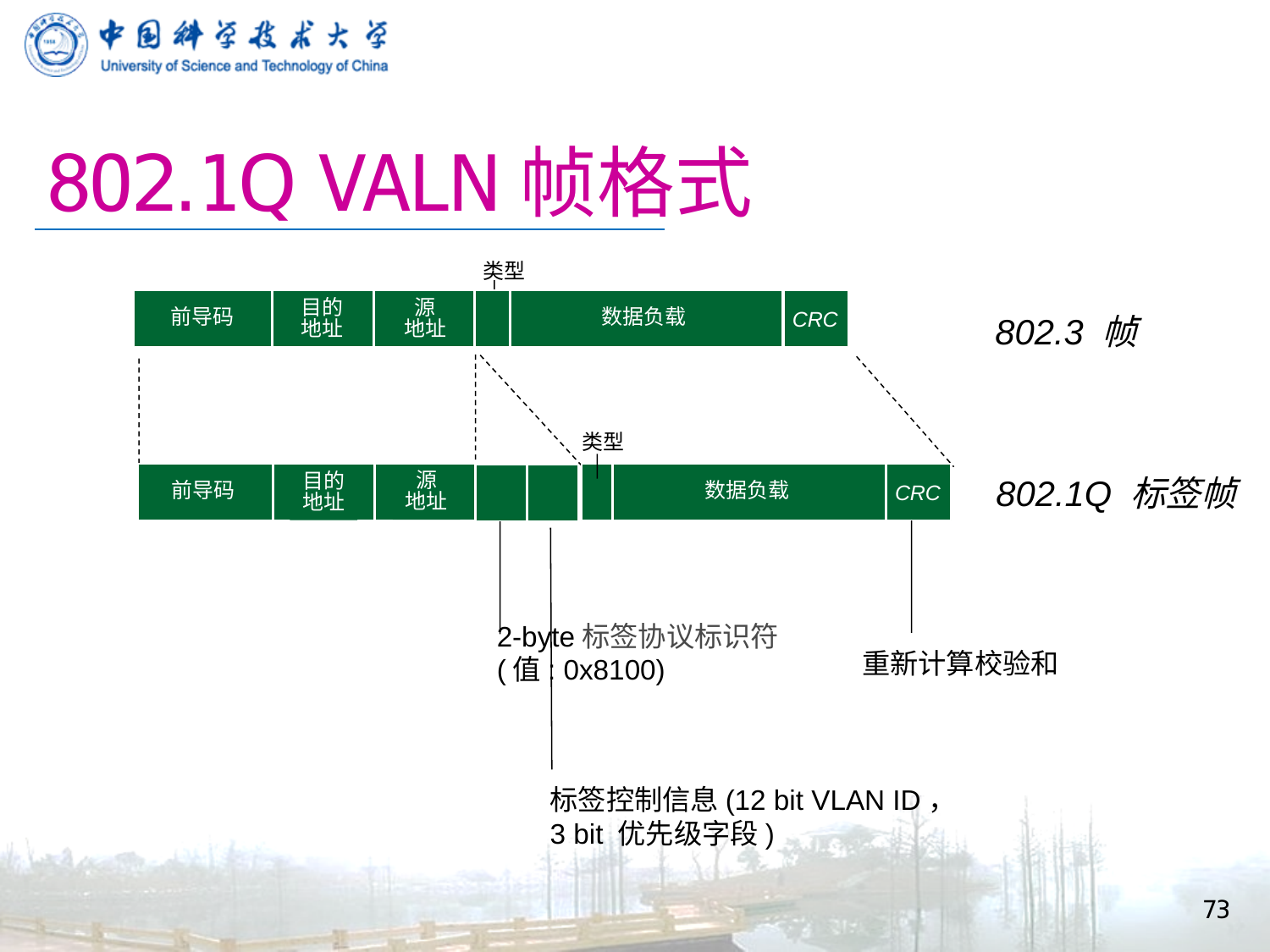

# 802.1Q VALN帧格式
类型

源
地址
目的
地址
前导码
数据负载
802.3 帧
CRC

类型

源
地址
目的
地址
前导码

802.1Q 标签帧
数据负载
CRC

2-byte标签协议标识符
(值: 0x8100)
重新计算校验和
标签控制信息(12 bit VLAN ID，
3 bit 优先级字段)
73